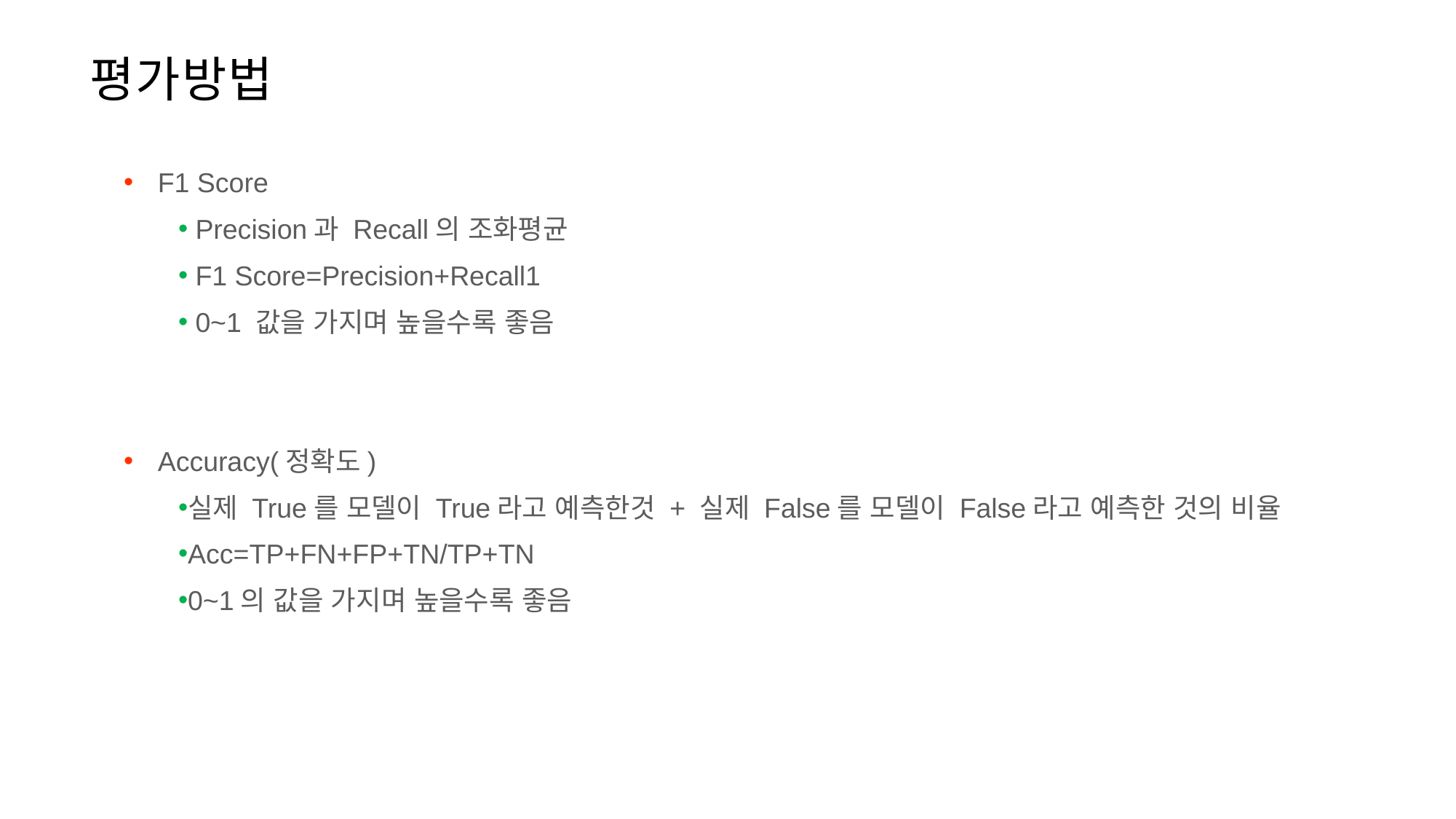

평가방법
F1 Score
 Precision과 Recall의 조화평균
 F1 Score=Precision​+Recall1
 0~1 값을 가지며 높을수록 좋음

Accuracy(정확도)
실제 True를 모델이 True라고 예측한것 + 실제 False를 모델이 False라고 예측한 것의 비율
Acc=TP+FN+FP+TN/TP+TN​﻿
0~1의 값을 가지며 높을수록 좋음